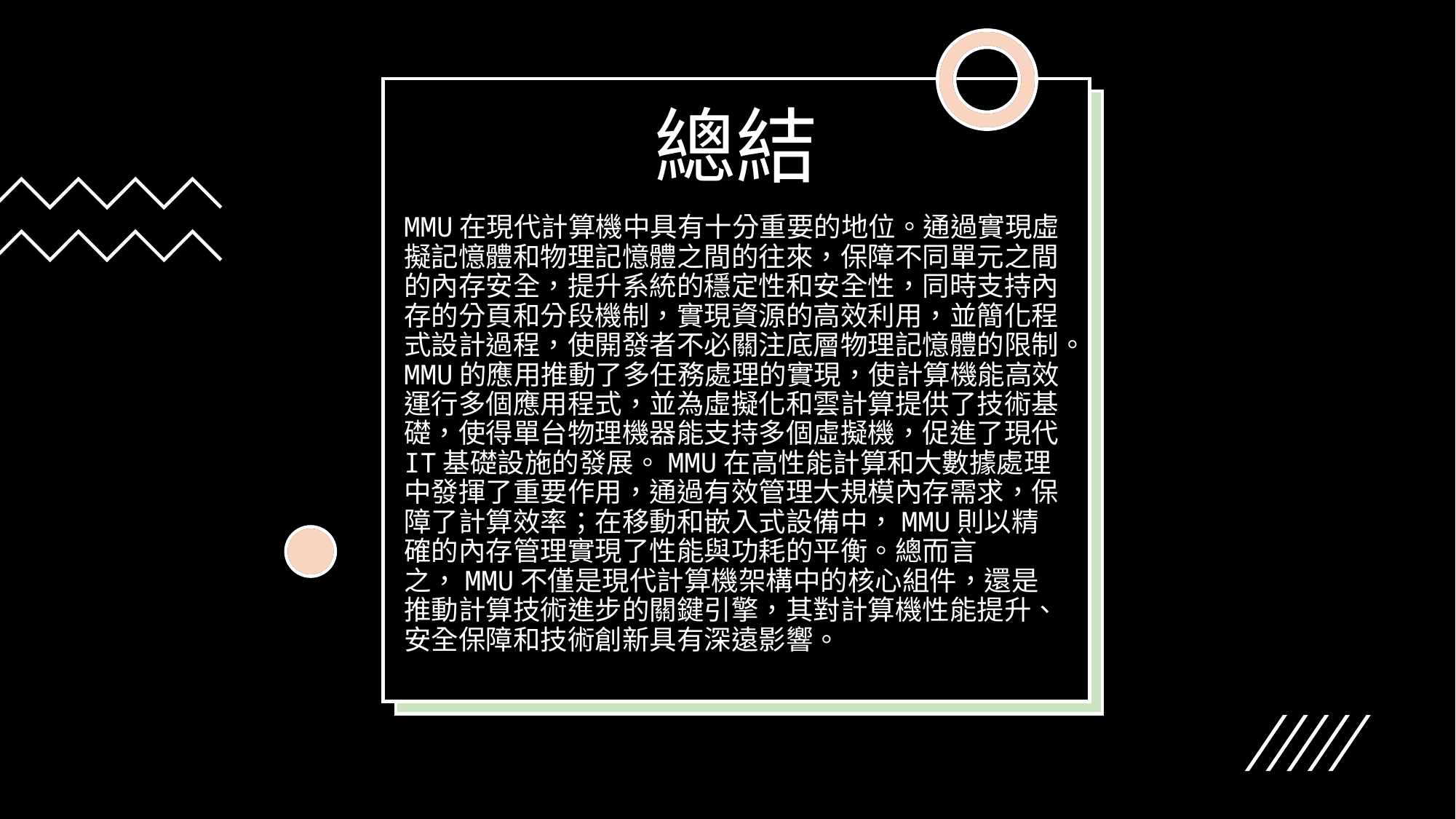

# 總結

MMU在現代計算機中具有十分重要的地位。通過實現虛擬記憶體和物理記憶體之間的往來，保障不同單元之間的內存安全，提升系統的穩定性和安全性，同時支持內存的分頁和分段機制，實現資源的高效利用，並簡化程式設計過程，使開發者不必關注底層物理記憶體的限制。MMU的應用推動了多任務處理的實現，使計算機能高效運行多個應用程式，並為虛擬化和雲計算提供了技術基礎，使得單台物理機器能支持多個虛擬機，促進了現代IT基礎設施的發展。MMU在高性能計算和大數據處理中發揮了重要作用，通過有效管理大規模內存需求，保障了計算效率；在移動和嵌入式設備中，MMU則以精確的內存管理實現了性能與功耗的平衡。總而言之，MMU不僅是現代計算機架構中的核心組件，還是推動計算技術進步的關鍵引擎，其對計算機性能提升、安全保障和技術創新具有深遠影響。